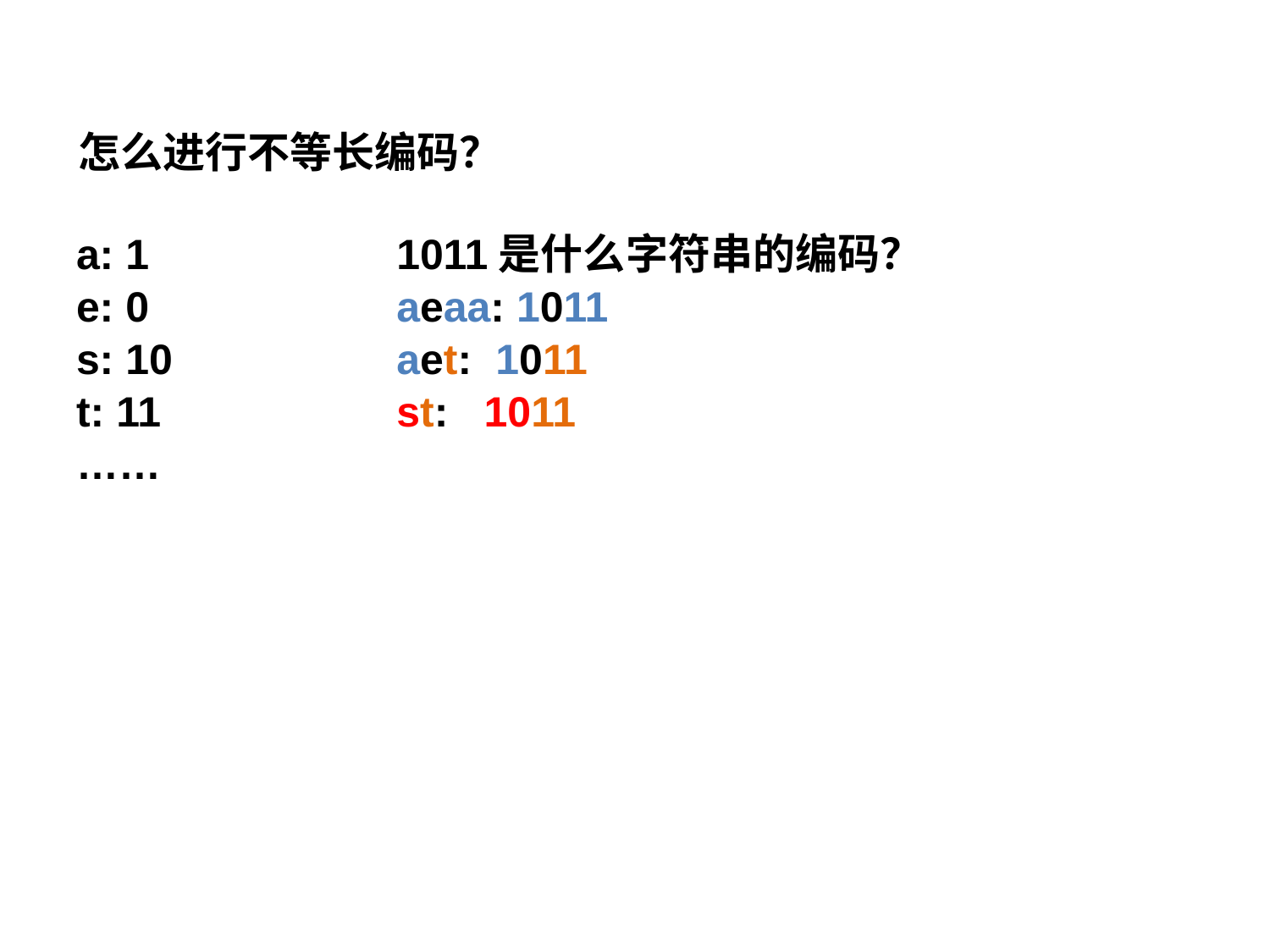

# 怎么进行不等长编码？
a: 1
e: 0
s: 10
t: 11
……
1011是什么字符串的编码？
aeaa: 1011
aet:  1011
st:   1011